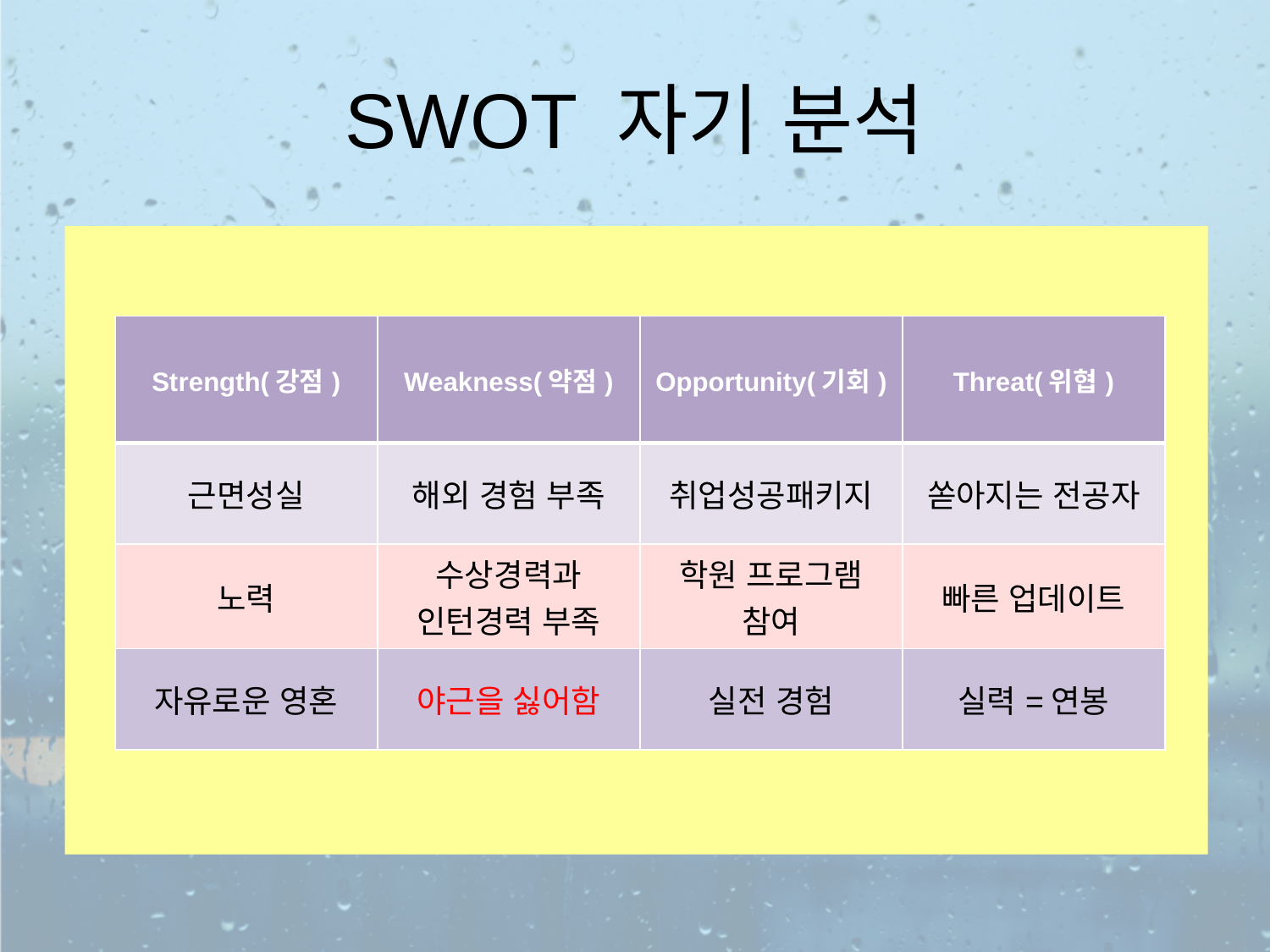

# SWOT 자기 분석

| Strength(강점) | Weakness(약점) | Opportunity(기회) | Threat(위협) |
| --- | --- | --- | --- |
| 근면성실 | 해외 경험 부족 | 취업성공패키지 | 쏟아지는 전공자 |
| 노력 | 수상경력과 인턴경력 부족 | 학원 프로그램 참여 | 빠른 업데이트 |
| 자유로운 영혼 | 야근을 싫어함 | 실전 경험 | 실력=연봉 |